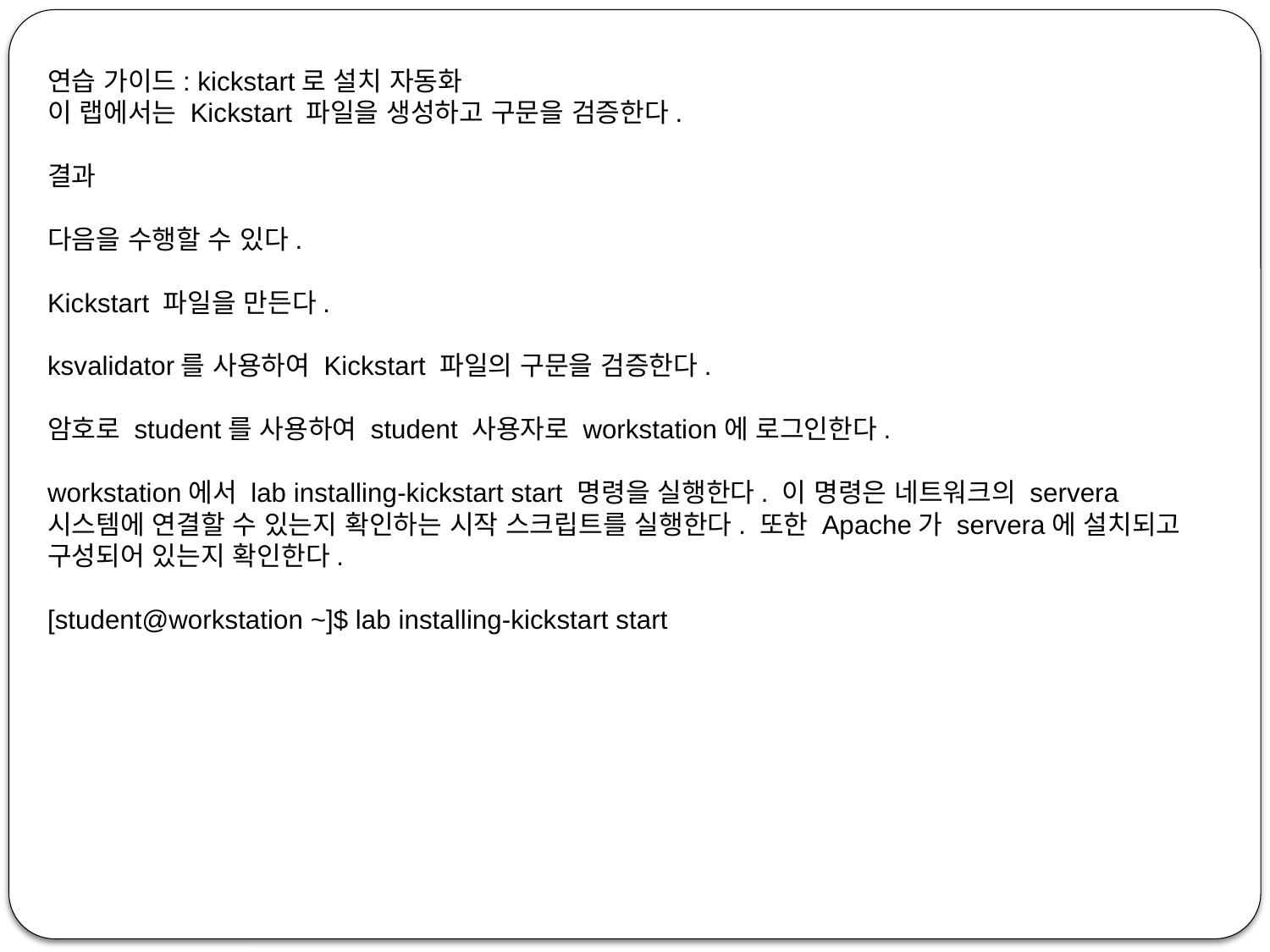

연습 가이드: kickstart로 설치 자동화
이 랩에서는 Kickstart 파일을 생성하고 구문을 검증한다.

결과

다음을 수행할 수 있다.

Kickstart 파일을 만든다.

ksvalidator를 사용하여 Kickstart 파일의 구문을 검증한다.

암호로 student를 사용하여 student 사용자로 workstation에 로그인한다.

workstation에서 lab installing-kickstart start 명령을 실행한다. 이 명령은 네트워크의 servera 시스템에 연결할 수 있는지 확인하는 시작 스크립트를 실행한다. 또한 Apache가 servera에 설치되고 구성되어 있는지 확인한다.

[student@workstation ~]$ lab installing-kickstart start